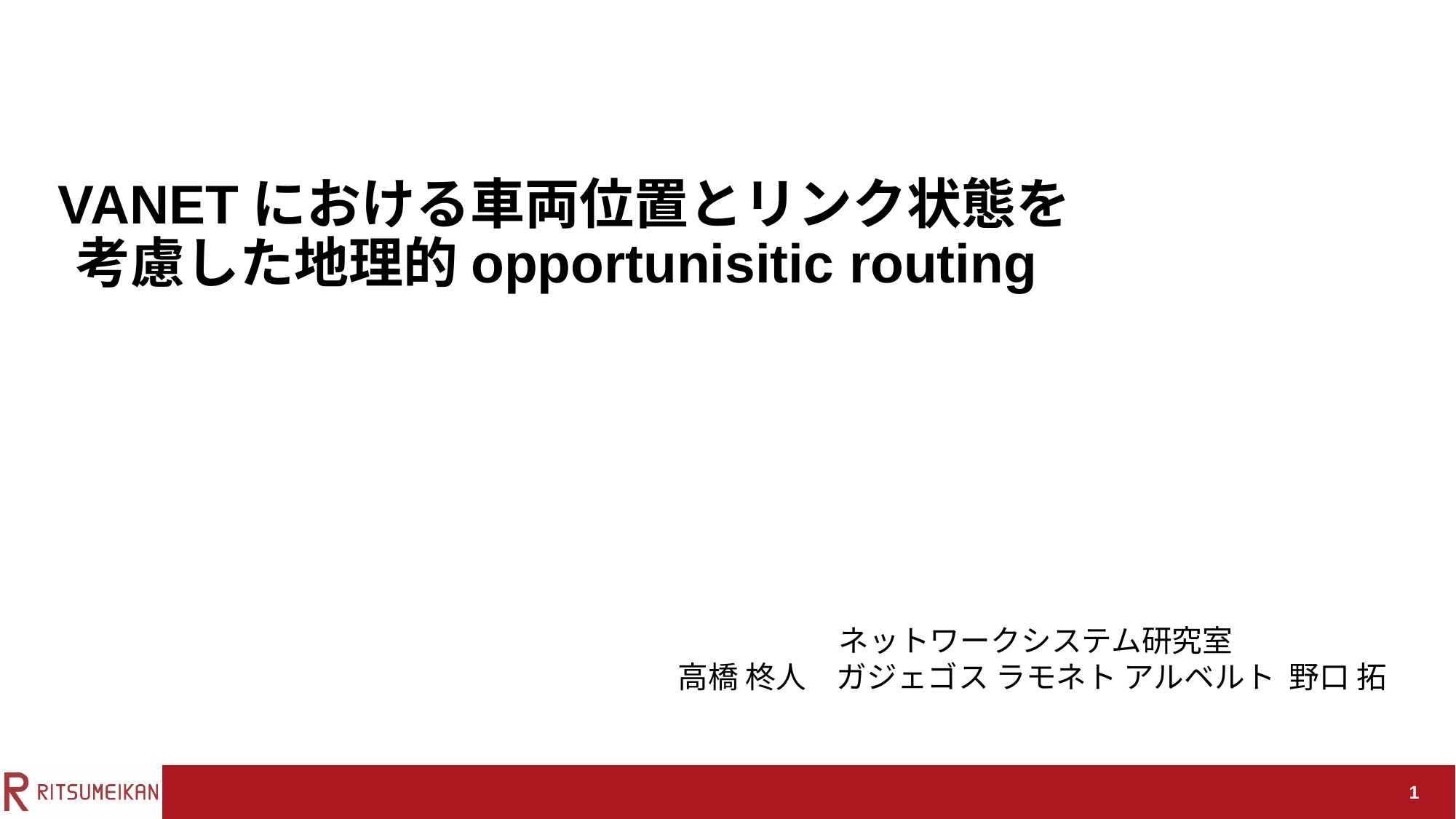

# VANETにおける車両位置とリンク状態を 考慮した地理的opportunisitic routing
ネットワークシステム研究室
高橋 柊人　ガジェゴス ラモネト アルベルト  野口 拓
1